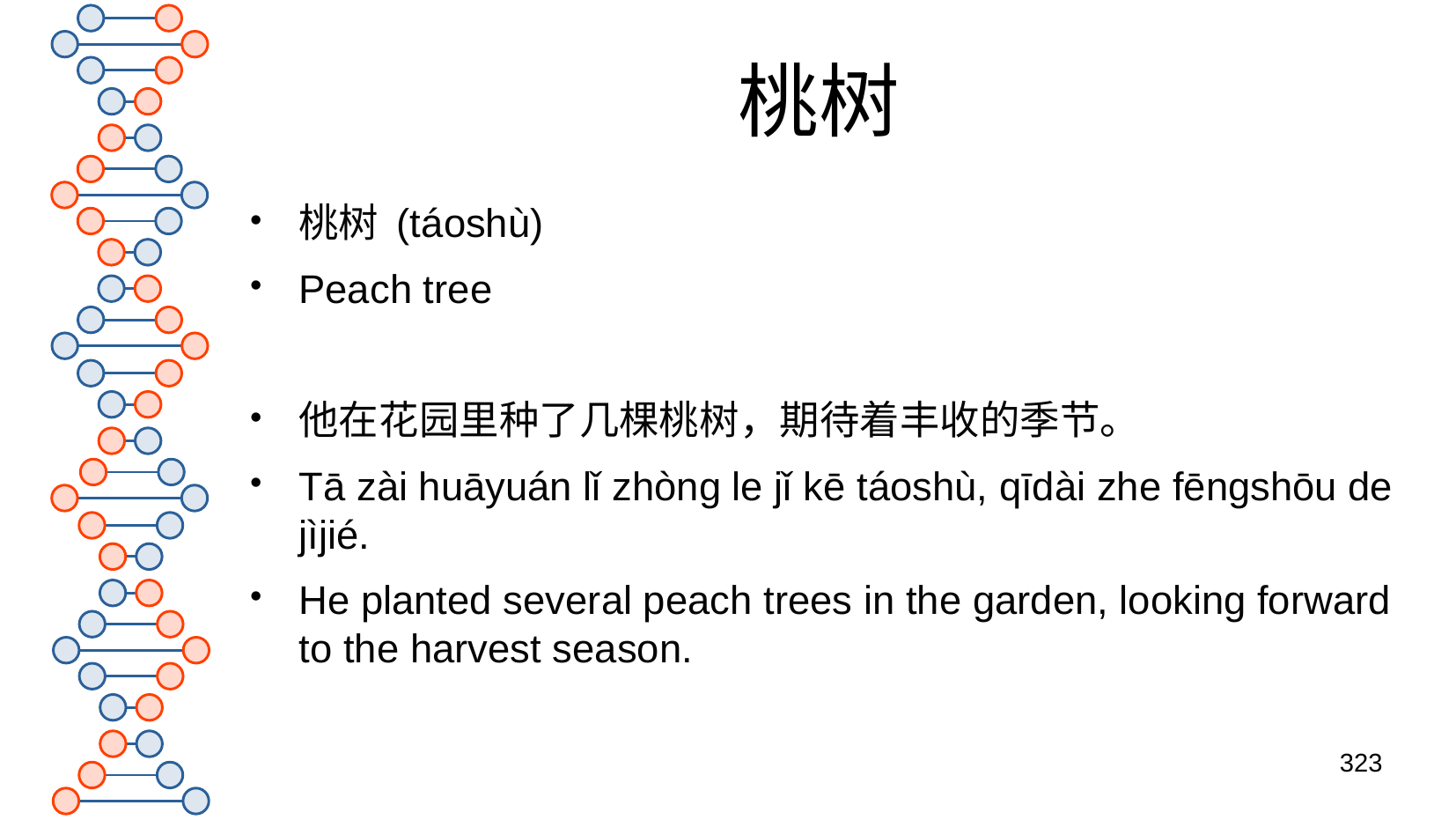

# 桃树
桃树 (táoshù)
Peach tree

他在花园里种了几棵桃树，期待着丰收的季节。
Tā zài huāyuán lǐ zhòng le jǐ kē táoshù, qīdài zhe fēngshōu de jìjié.
He planted several peach trees in the garden, looking forward to the harvest season.

323